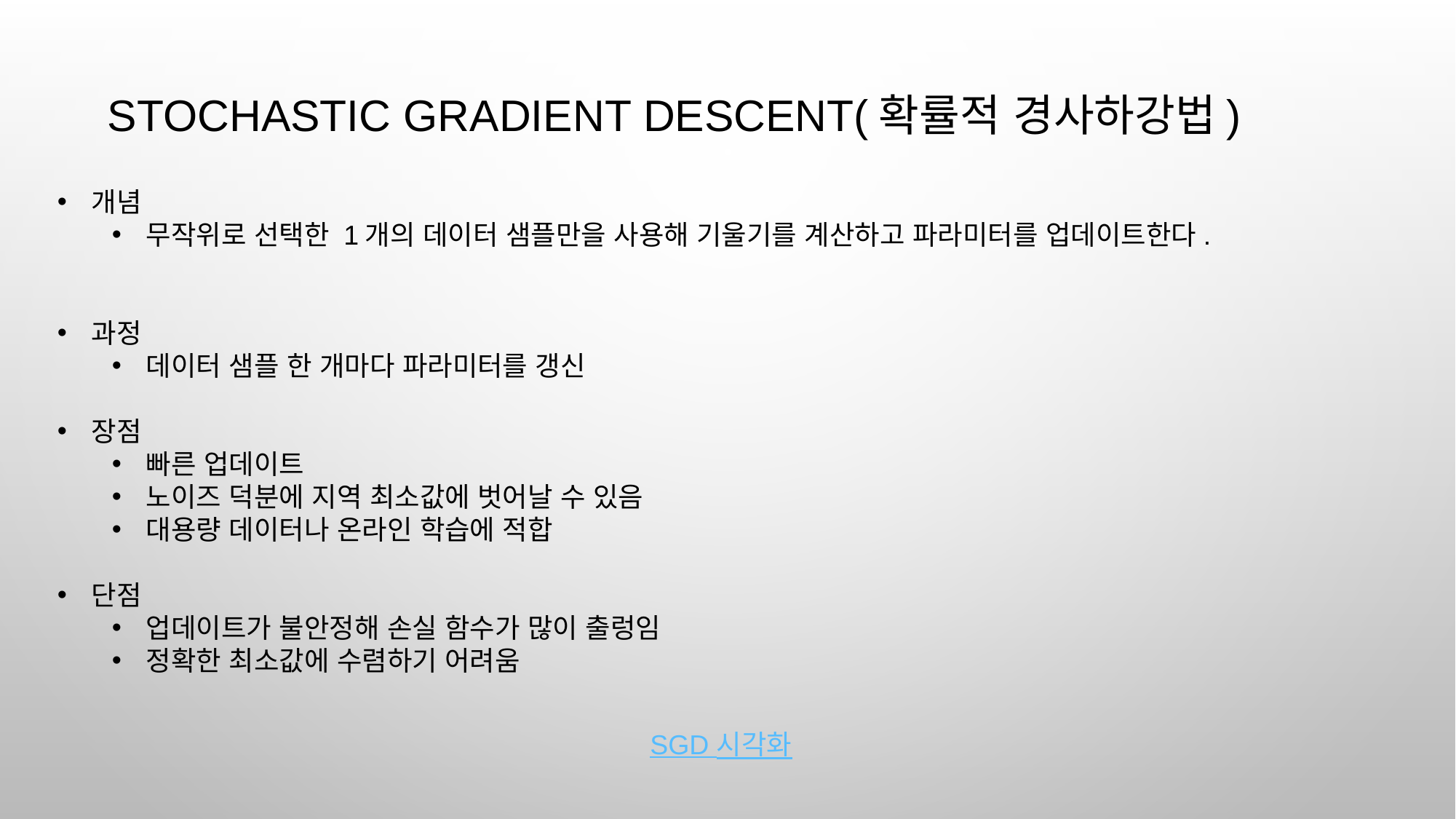

# Stochastic Gradient Descent(확률적 경사하강법)
개념
무작위로 선택한 1개의 데이터 샘플만을 사용해 기울기를 계산하고 파라미터를 업데이트한다.

과정
데이터 샘플 한 개마다 파라미터를 갱신

장점
빠른 업데이트
노이즈 덕분에 지역 최소값에 벗어날 수 있음
대용량 데이터나 온라인 학습에 적합

단점
업데이트가 불안정해 손실 함수가 많이 출렁임
정확한 최소값에 수렴하기 어려움
SGD 시각화